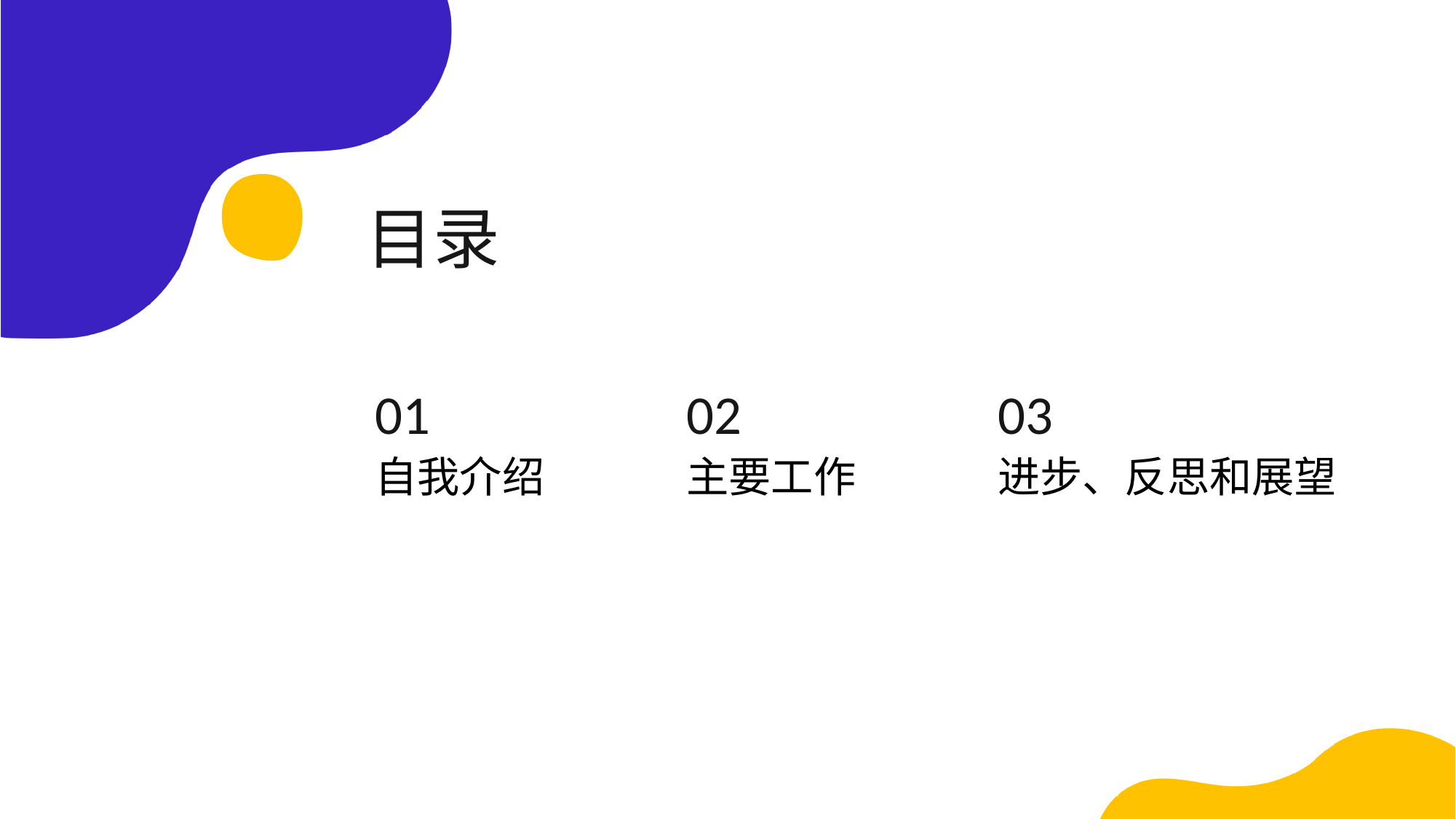

目录
01
02
03
自我介绍
主要工作
进步、反思和展望